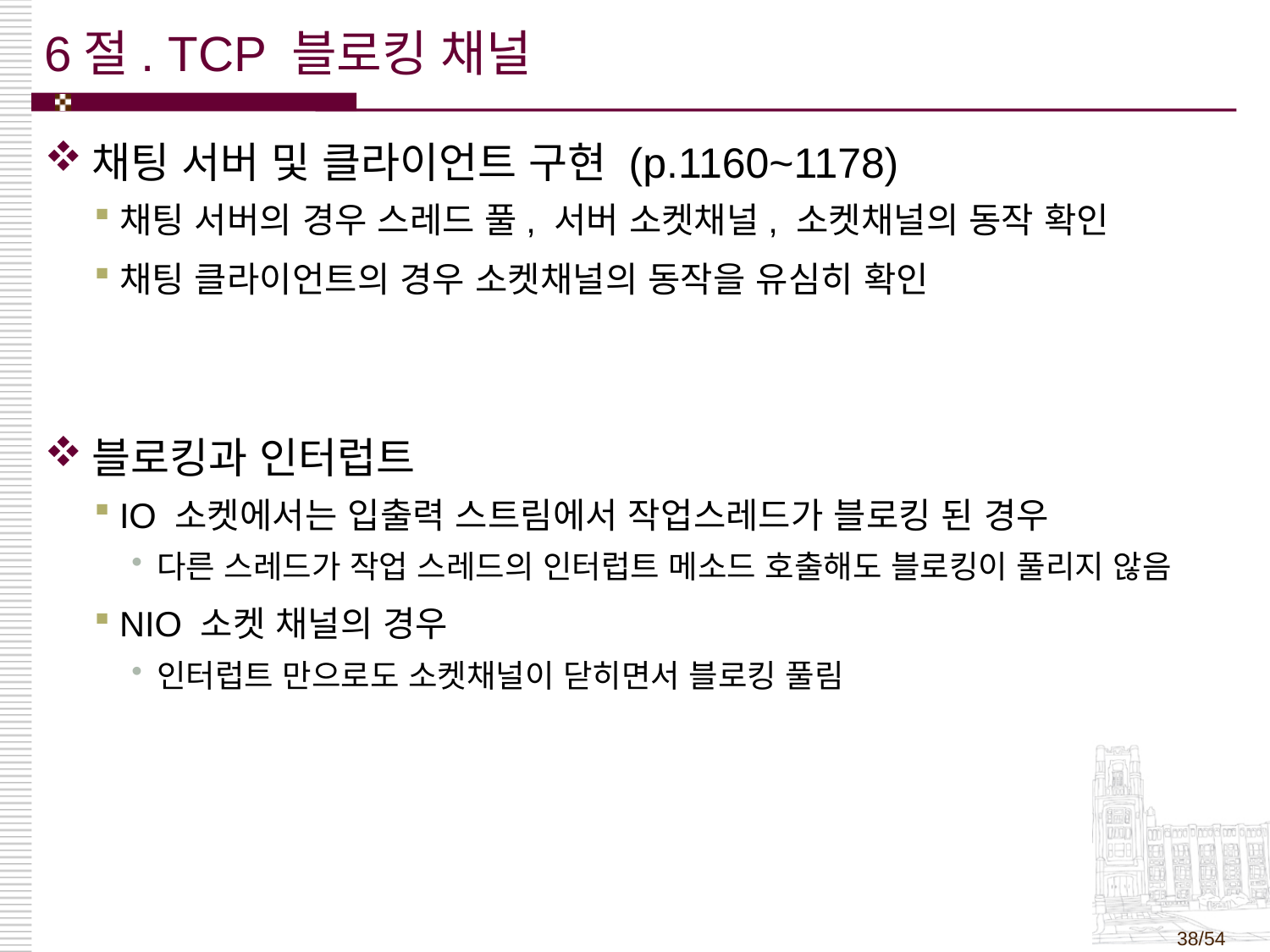

# 6절. TCP 블로킹 채널
채팅 서버 및 클라이언트 구현 (p.1160~1178)
채팅 서버의 경우 스레드 풀, 서버 소켓채널, 소켓채널의 동작 확인
채팅 클라이언트의 경우 소켓채널의 동작을 유심히 확인

블로킹과 인터럽트
IO 소켓에서는 입출력 스트림에서 작업스레드가 블로킹 된 경우
다른 스레드가 작업 스레드의 인터럽트 메소드 호출해도 블로킹이 풀리지 않음
NIO 소켓 채널의 경우
인터럽트 만으로도 소켓채널이 닫히면서 블로킹 풀림